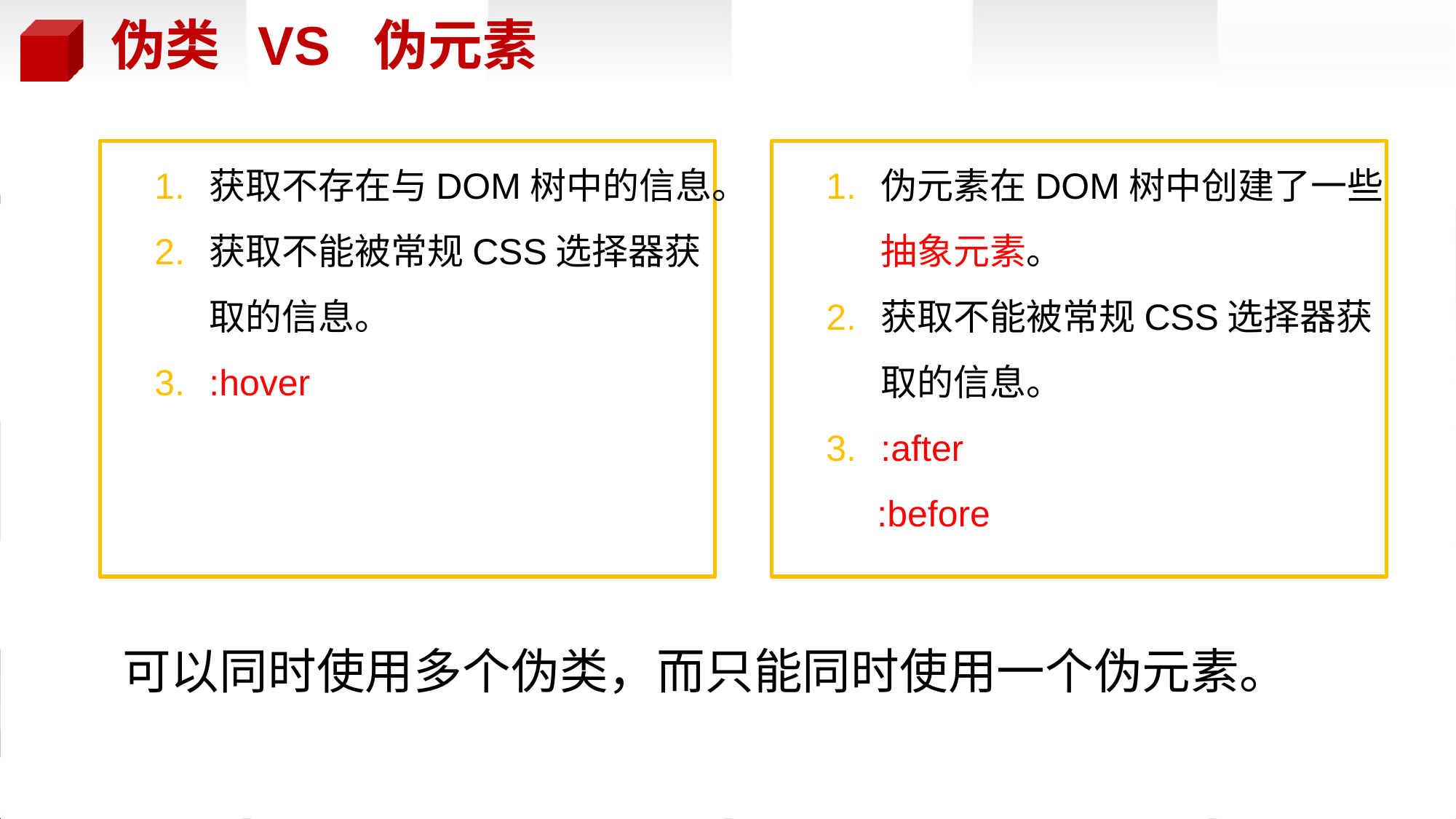

伪类  VS  伪元素
获取不存在与DOM树中的信息。
获取不能被常规CSS选择器获取的信息。
:hover

伪元素在DOM树中创建了一些抽象元素。
获取不能被常规CSS选择器获取的信息。
:after
     :before
可以同时使用多个伪类，而只能同时使用一个伪元素。